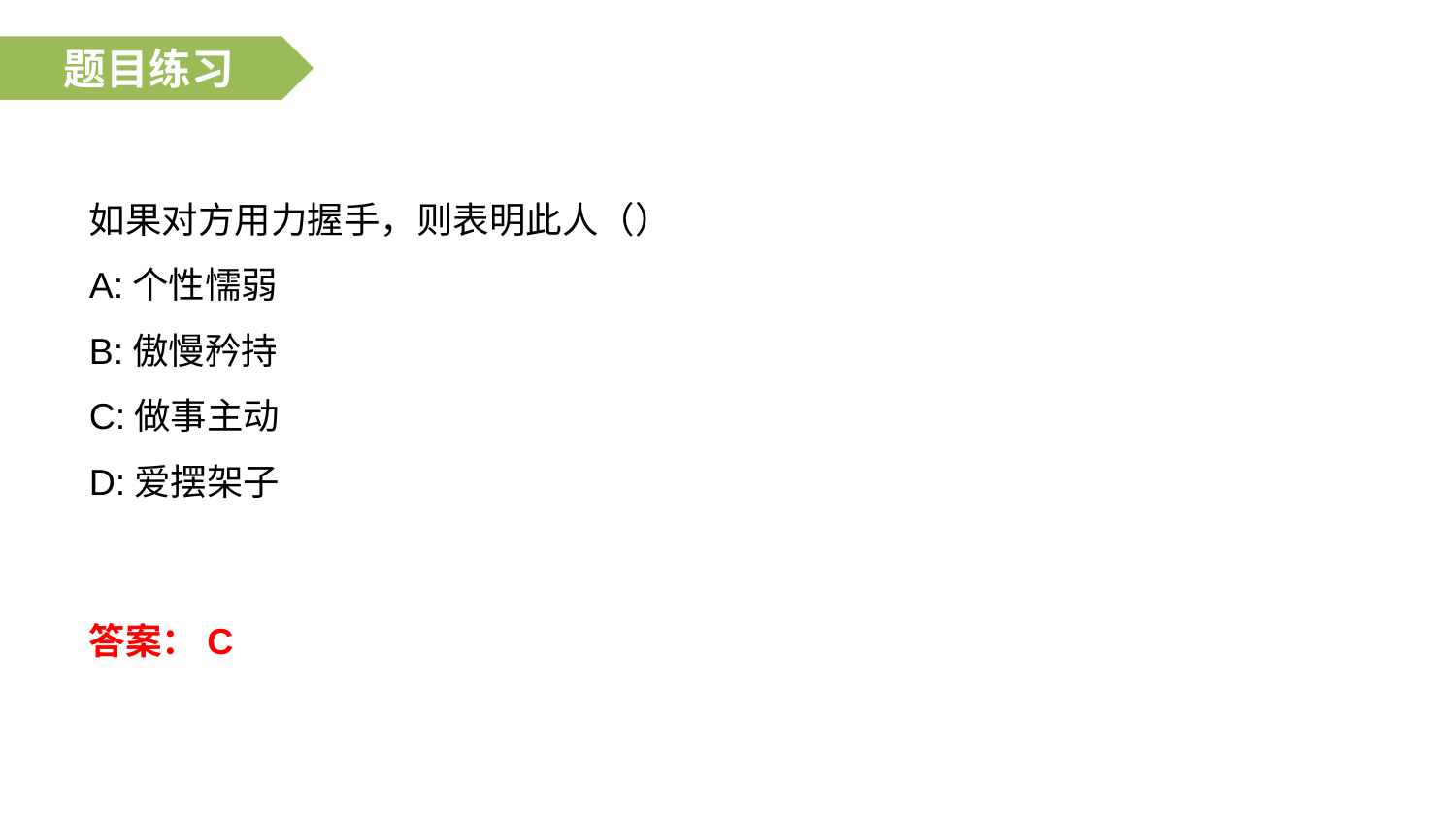

题目练习
如果对方用力握手，则表明此人（）
A:个性懦弱
B:傲慢矜持
C:做事主动
D:爱摆架子
答案：C